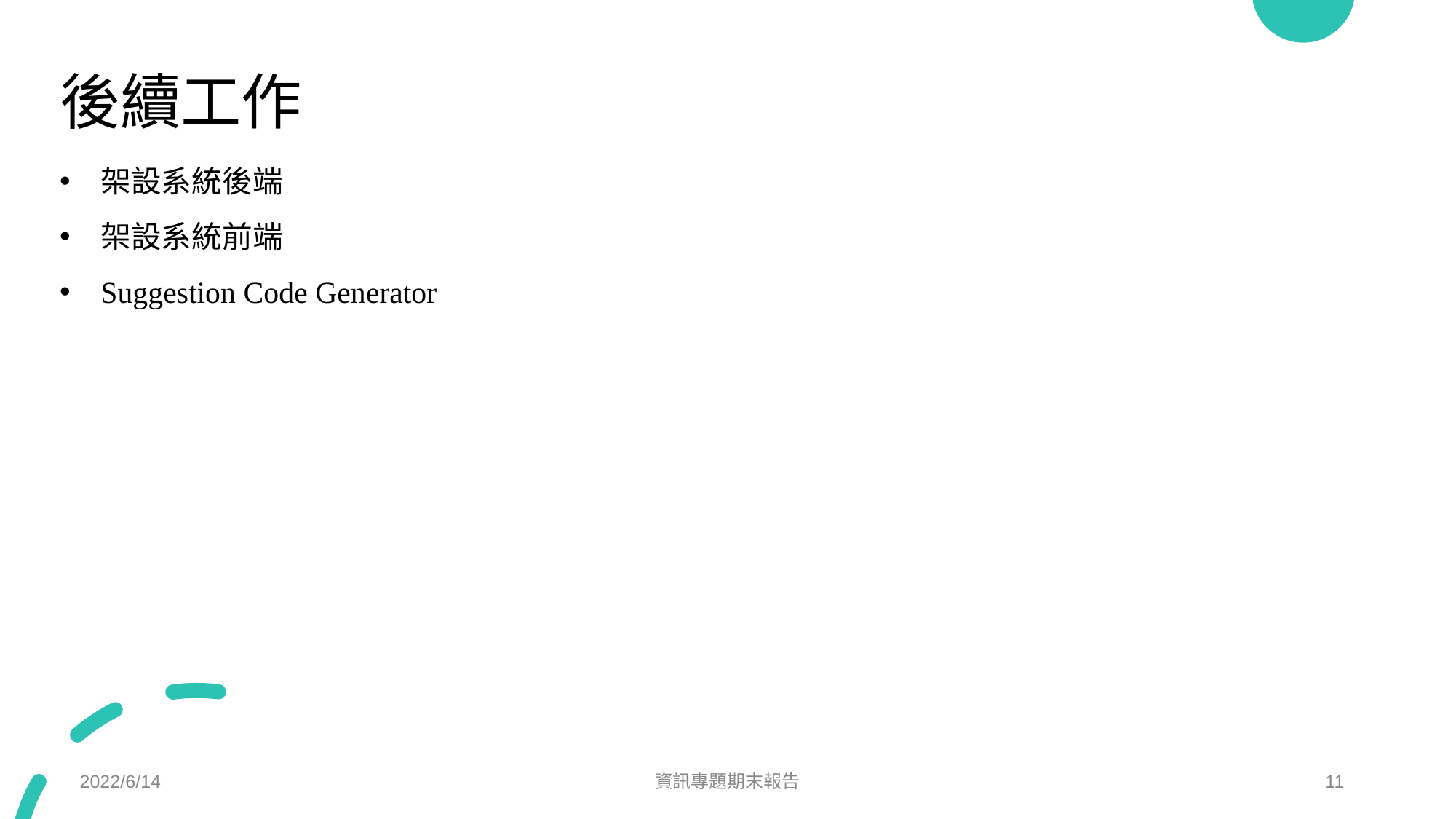

# 後續工作
架設系統後端
架設系統前端
Suggestion Code Generator
2022/6/14
資訊專題期末報告
11